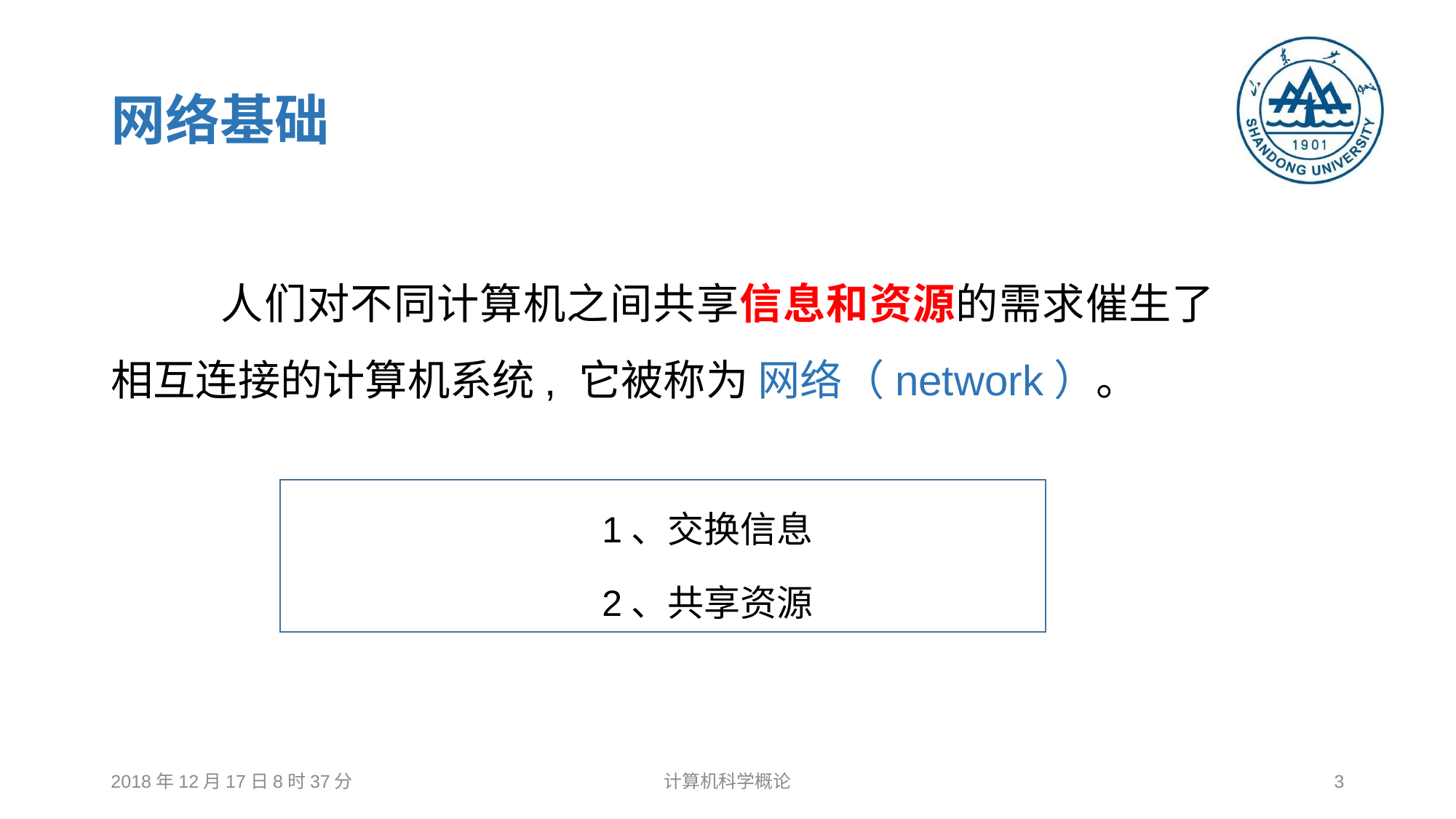

# 网络基础
	人们对不同计算机之间共享信息和资源的需求催生了相互连接的计算机系统, 它被称为 网络（network）。

				1、交换信息
				2、共享资源

2018年12月17日8时37分
计算机科学概论
3